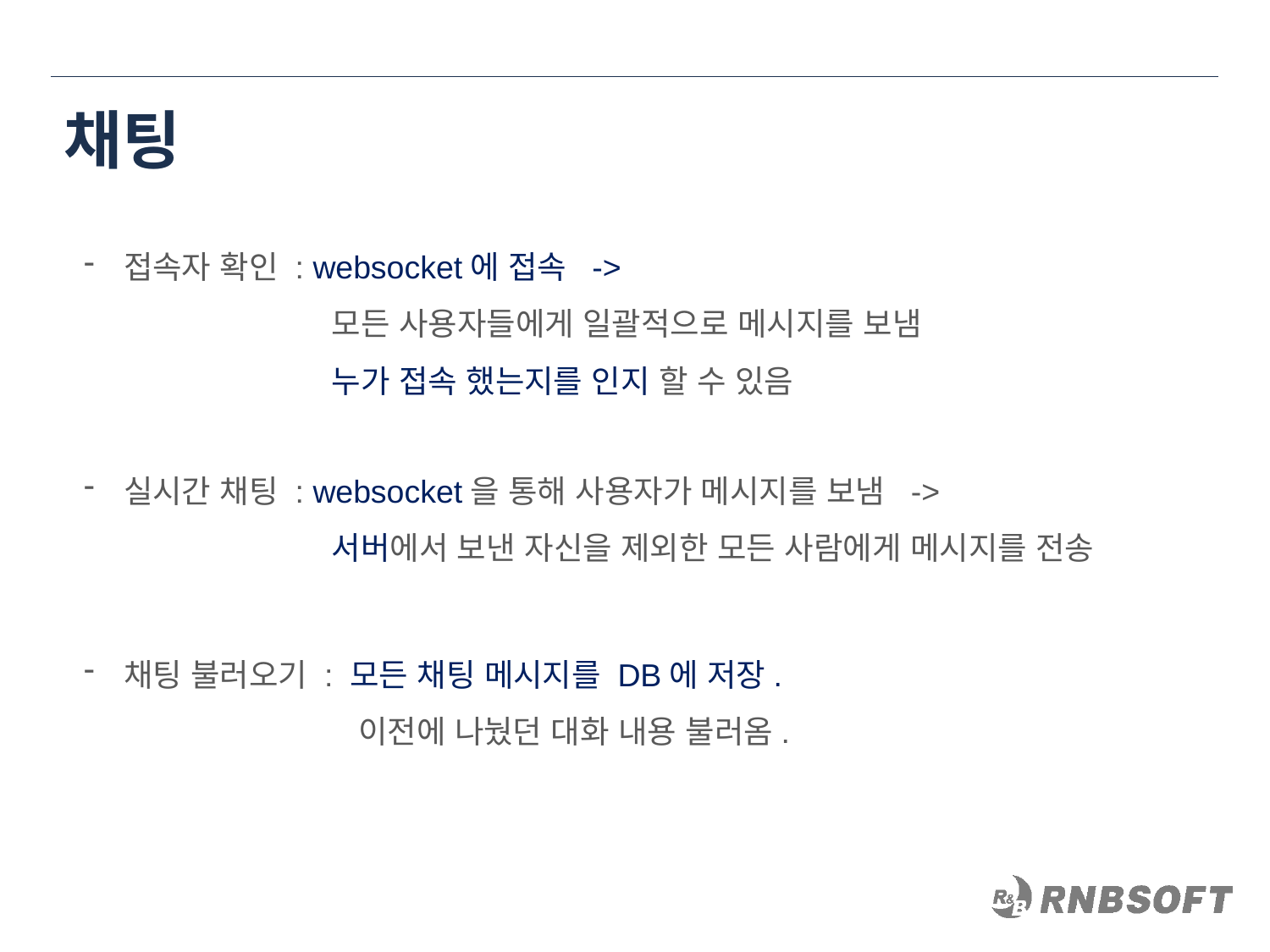

# 채팅
접속자 확인 : websocket에 접속  ->
                           모든 사용자들에게 일괄적으로 메시지를 보냄
                           누가 접속 했는지를 인지 할 수 있음
실시간 채팅 : websocket을 통해 사용자가 메시지를 보냄  ->
                           서버에서 보낸 자신을 제외한 모든 사람에게 메시지를 전송
채팅 불러오기 : 모든 채팅 메시지를 DB에 저장.
                              이전에 나눴던 대화 내용 불러옴.